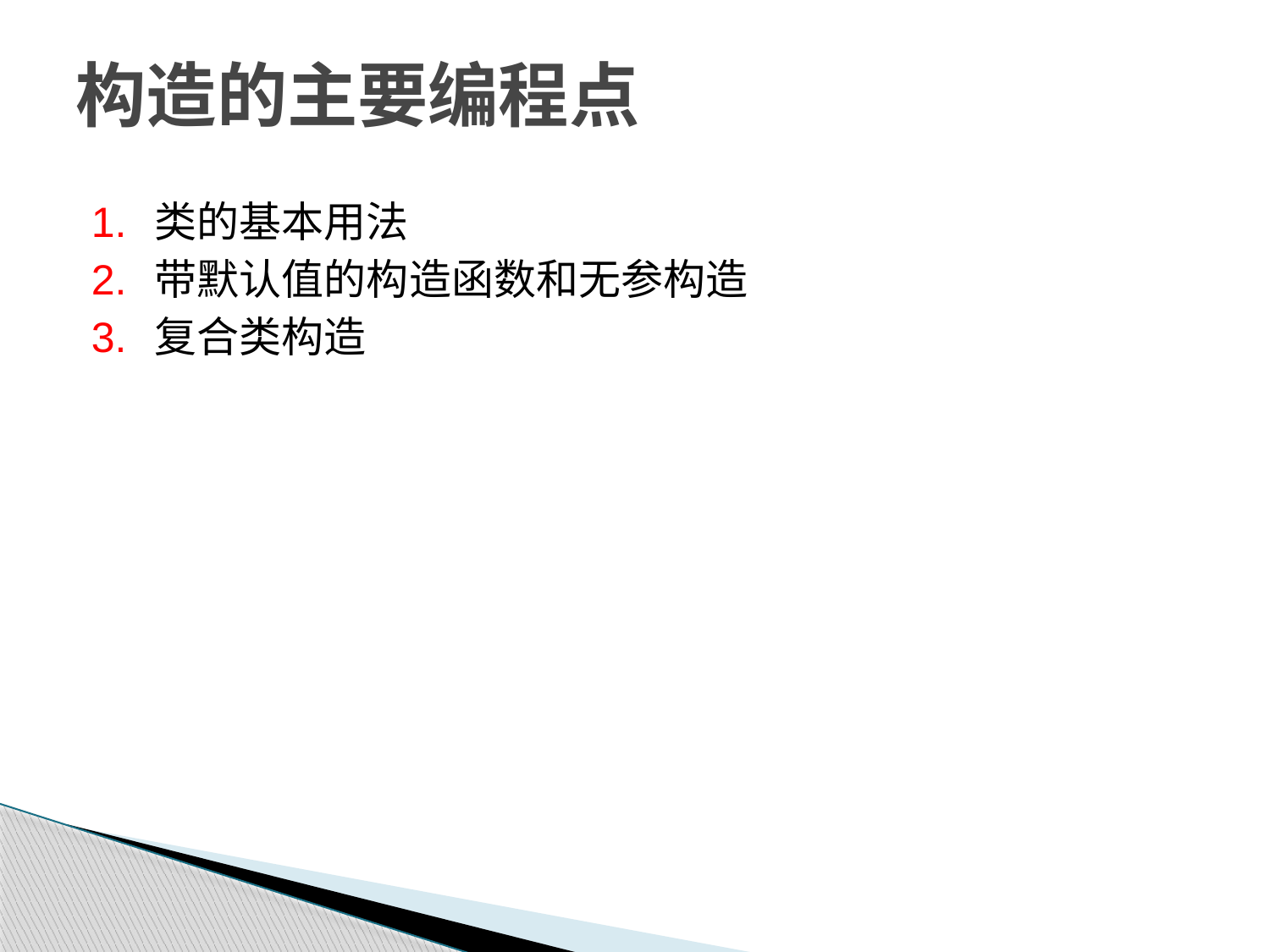

# 构造的主要编程点
类的基本用法
带默认值的构造函数和无参构造
复合类构造